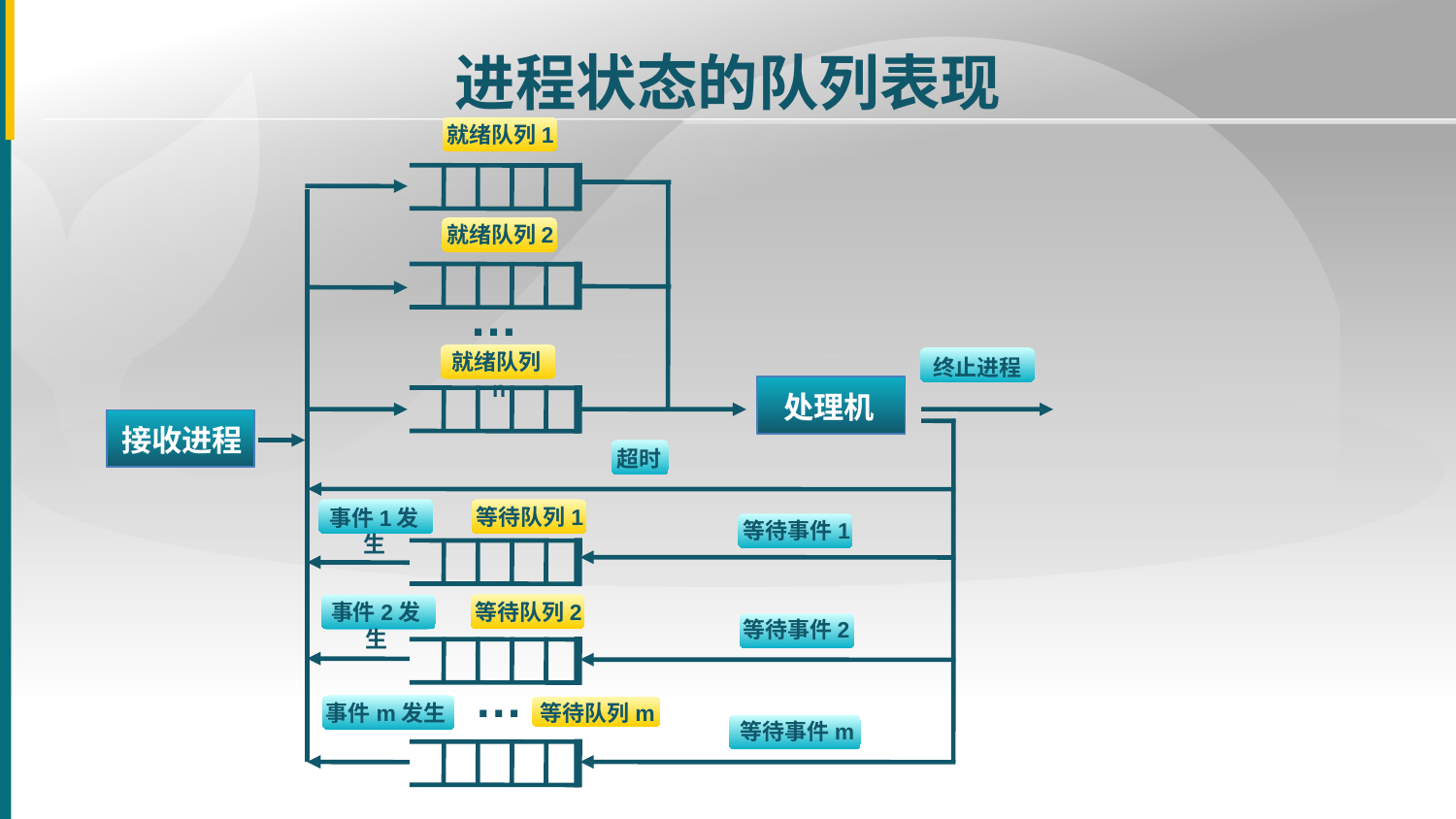

进程状态的队列表现
就绪队列1

就绪队列2

…
就绪队列n

终止进程

处理机

接收进程
超时

等待队列1

事件1发生

等待事件1

等待队列2

事件2发生

等待事件2

…
事件m发生
等待队列m

等待事件m